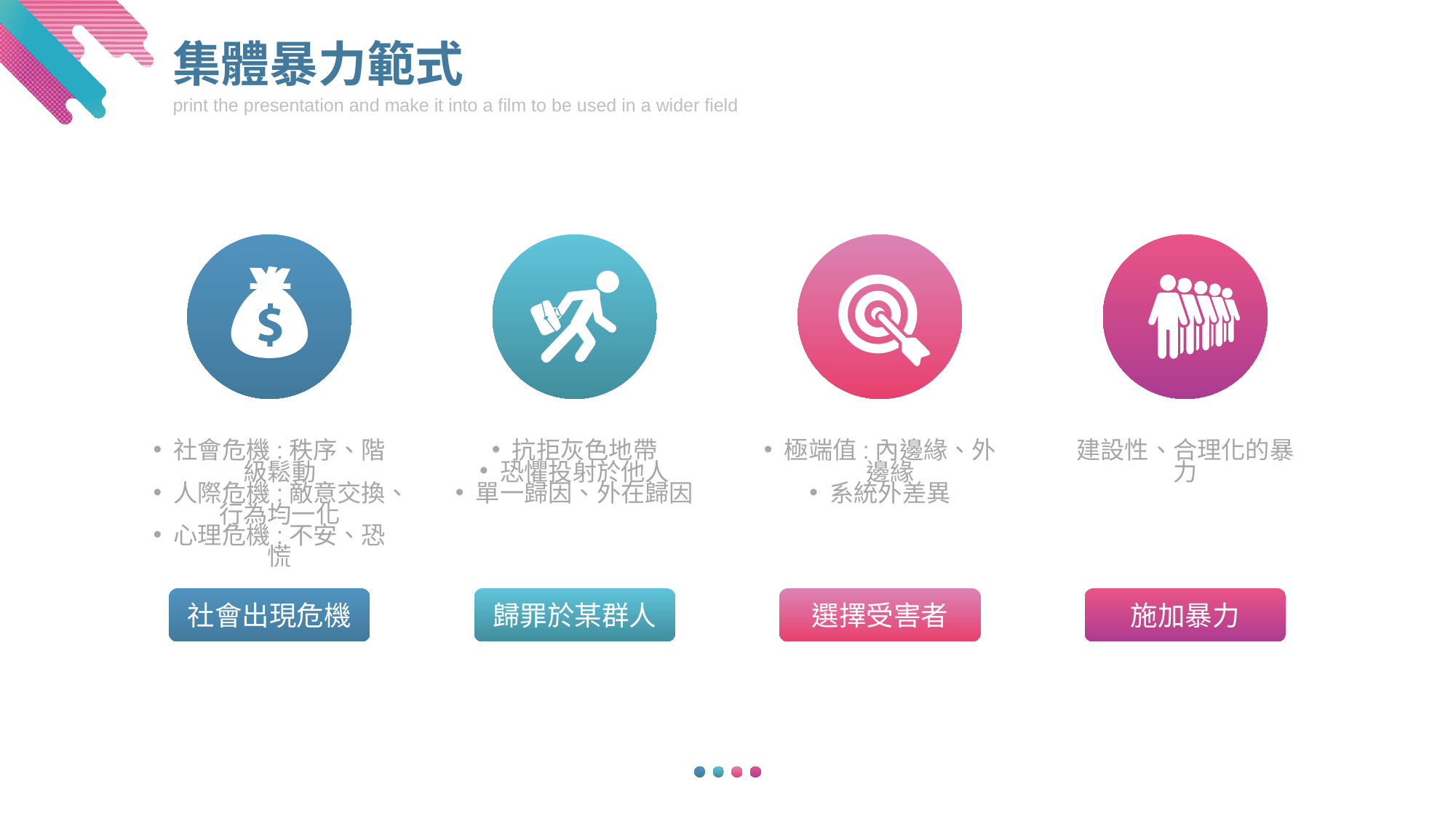

集體暴力範式
print the presentation and make it into a film to be used in a wider field

社會危機:秩序、階級鬆動
人際危機:敵意交換、行為均一化
心理危機:不安、恐慌

抗拒灰色地帶
恐懼投射於他人
單一歸因、外在歸因
極端值:內邊緣、外邊緣
系統外差異

建設性、合理化的暴力

社會出現危機
歸罪於某群人
選擇受害者
施加暴力